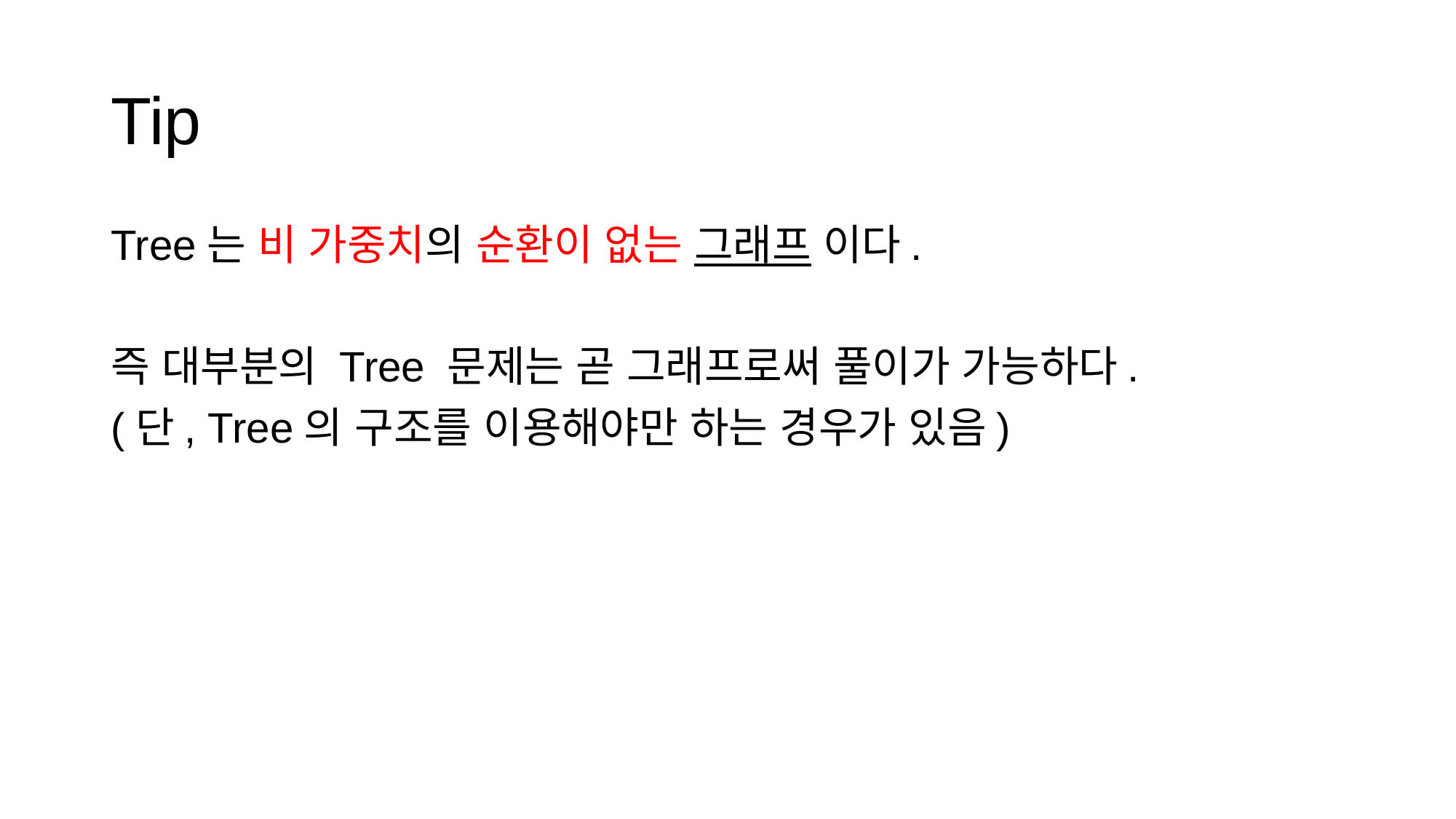

# Tip
Tree는 비 가중치의 순환이 없는 그래프 이다.

즉 대부분의 Tree 문제는 곧 그래프로써 풀이가 가능하다.
(단, Tree의 구조를 이용해야만 하는 경우가 있음)